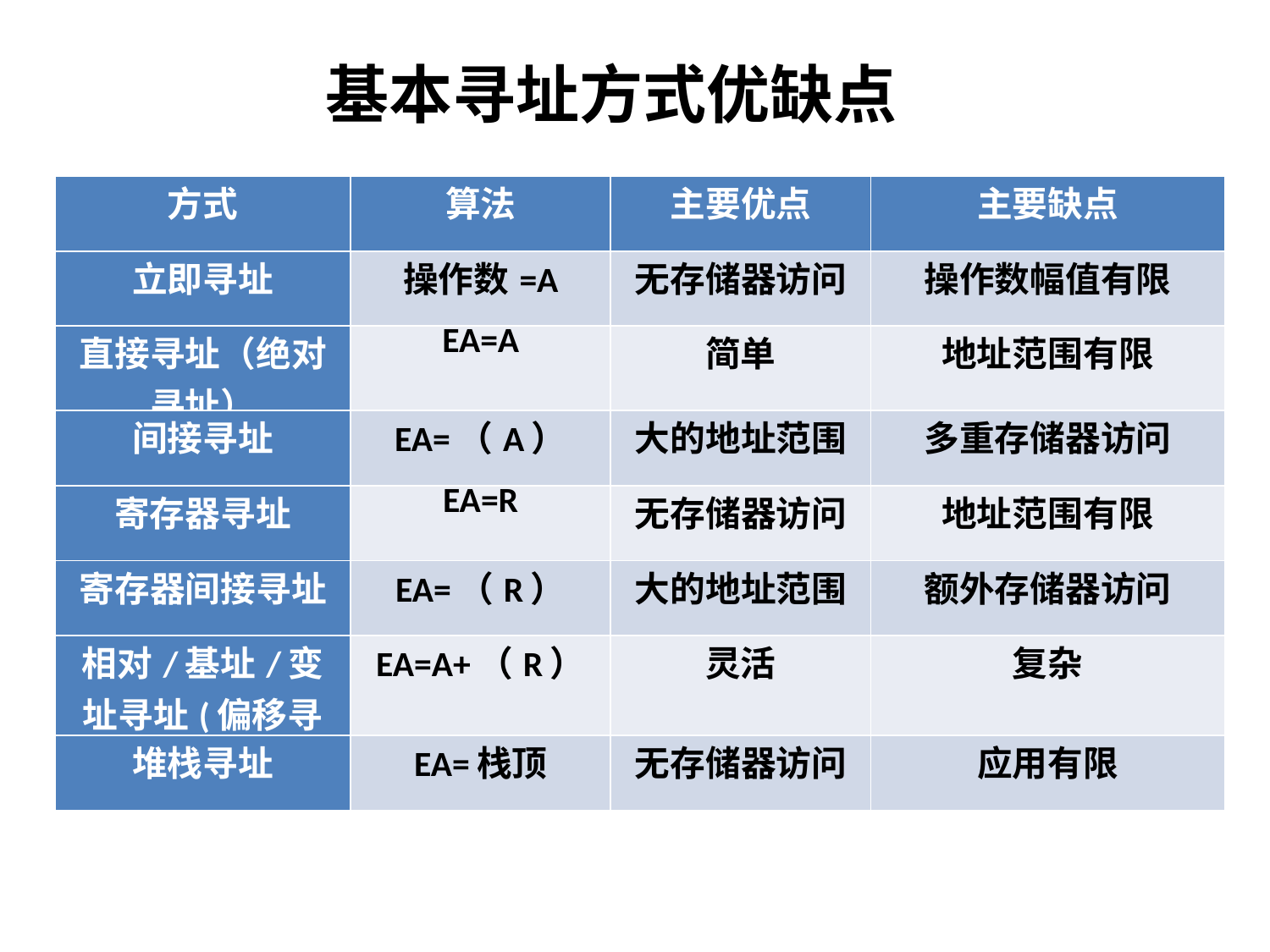

基本寻址方式优缺点
| 方式 | 算法 | 主要优点 | 主要缺点 |
| --- | --- | --- | --- |
| 立即寻址 | 操作数=A | 无存储器访问 | 操作数幅值有限 |
| 直接寻址（绝对寻址） | EA=A | 简单 | 地址范围有限 |
| 间接寻址 | EA=（A） | 大的地址范围 | 多重存储器访问 |
| 寄存器寻址 | EA=R | 无存储器访问 | 地址范围有限 |
| 寄存器间接寻址 | EA=（R） | 大的地址范围 | 额外存储器访问 |
| 相对/基址/变址寻址(偏移寻址) | EA=A+（R） | 灵活 | 复杂 |
| 堆栈寻址 | EA=栈顶 | 无存储器访问 | 应用有限 |